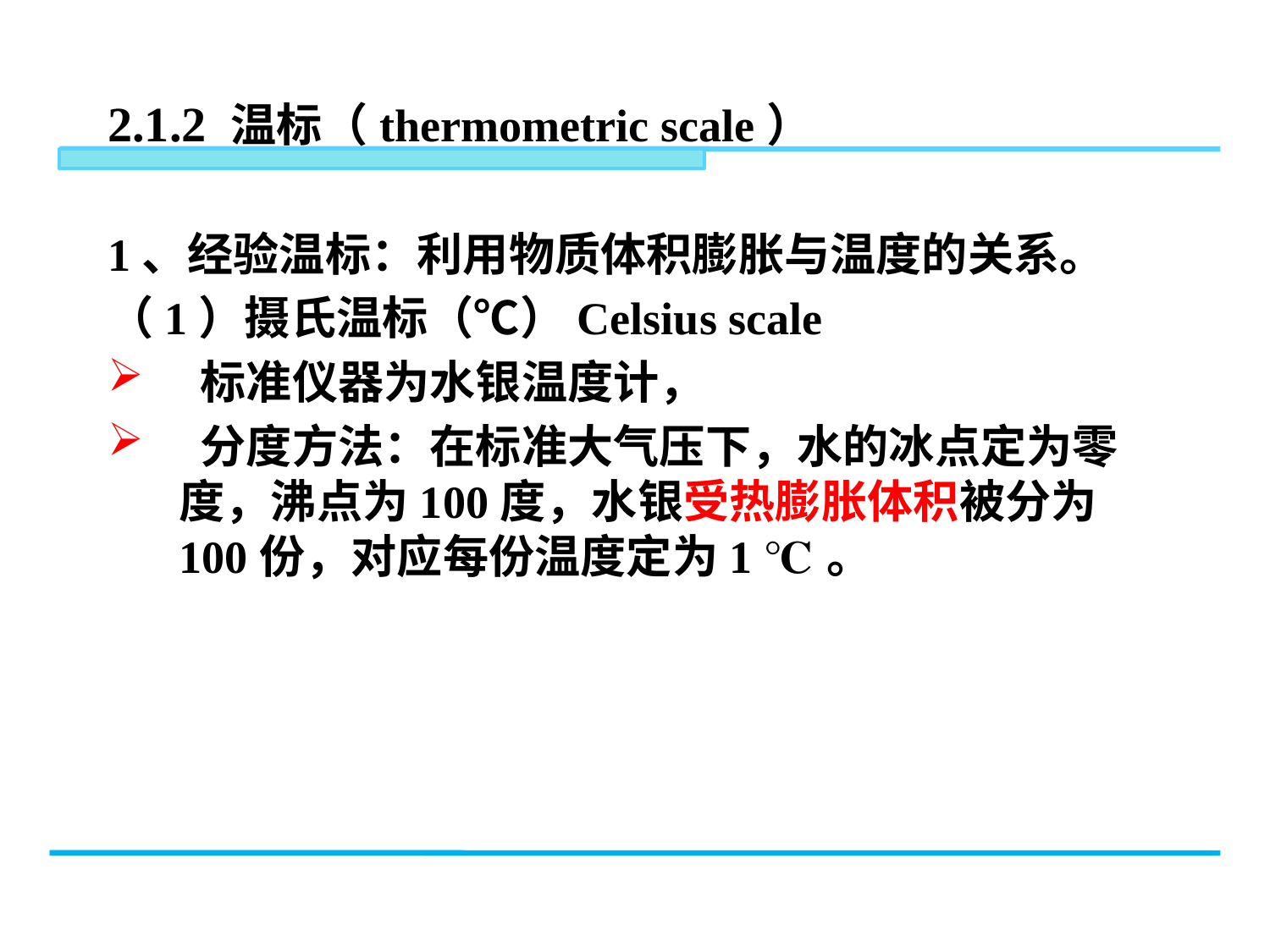

2.1.2 温标（thermometric scale）

1、经验温标：利用物质体积膨胀与温度的关系。
（1）摄氏温标（℃）Celsius scale
 标准仪器为水银温度计，
 分度方法：在标准大气压下，水的冰点定为零度，沸点为100度，水银受热膨胀体积被分为100份，对应每份温度定为1 ℃。